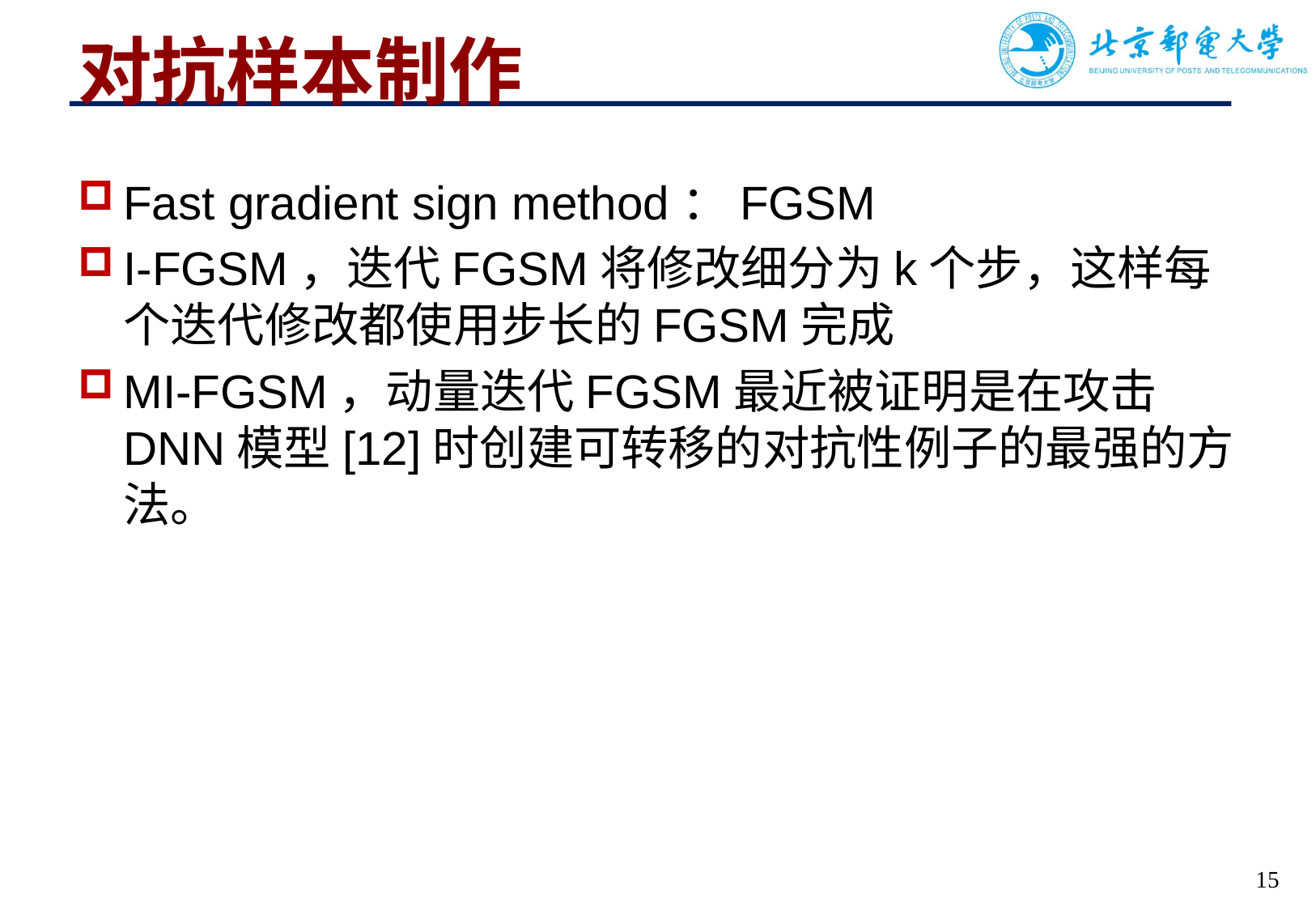

# 对抗样本制作
Fast gradient sign method：FGSM
I-FGSM，迭代FGSM将修改细分为k个步，这样每个迭代修改都使用步长的FGSM完成
MI-FGSM，动量迭代FGSM最近被证明是在攻击DNN模型[12]时创建可转移的对抗性例子的最强的方法。

15